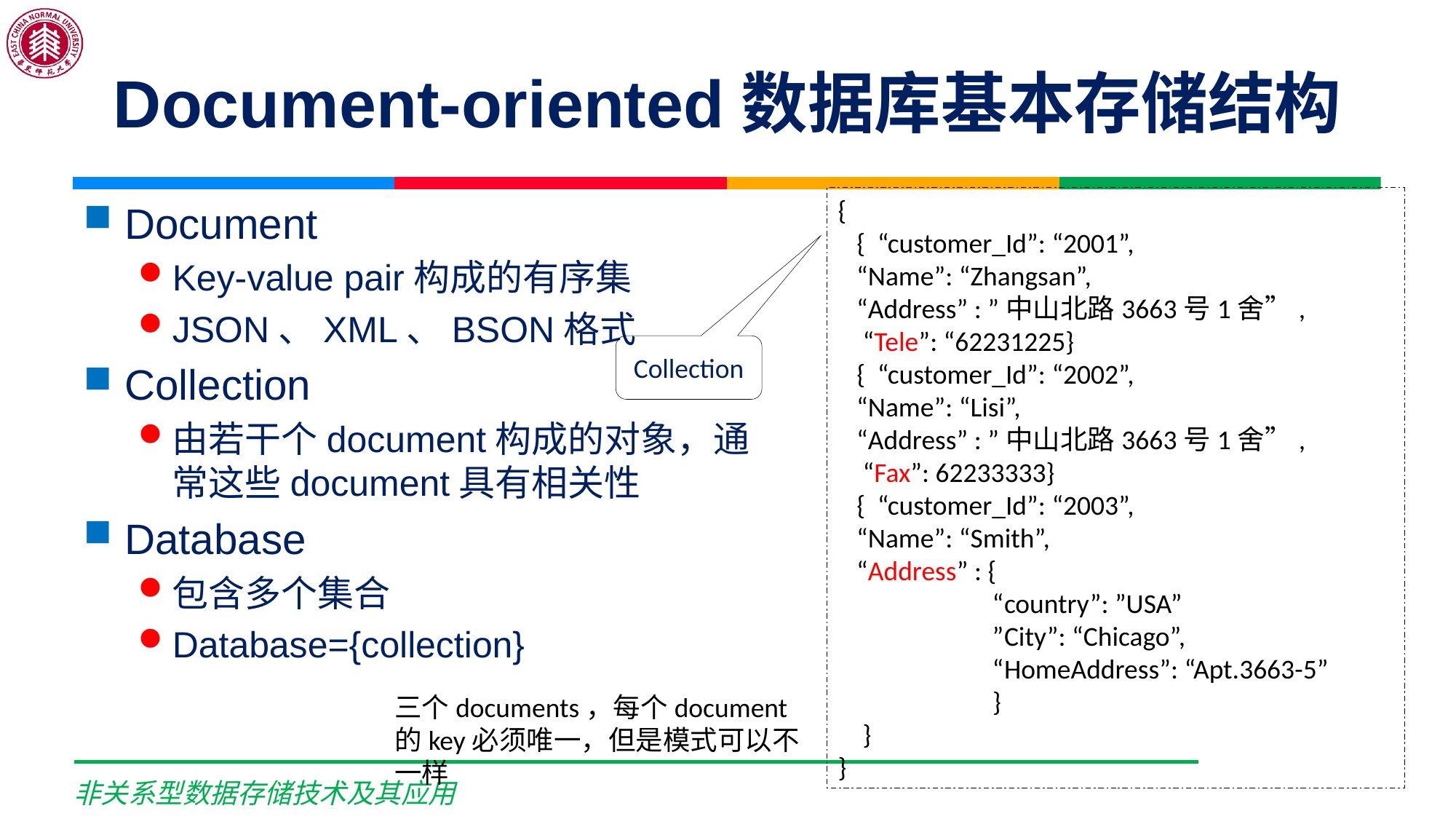

# Document-oriented数据库基本存储结构
{
   {  “customer_Id”: “2001”,
   “Name”: “Zhangsan”,
   “Address” : ”中山北路3663号1舍”,
    “Tele”: “62231225}
   {  “customer_Id”: “2002”,
   “Name”: “Lisi”,
   “Address” : ”中山北路3663号1舍”,
    “Fax”: 62233333}
   {  “customer_Id”: “2003”,
   “Name”: “Smith”,
   “Address” : {
                         “country”: ”USA”
                         ”City”: “Chicago”,
                         “HomeAddress”: “Apt.3663-5”
                         }
    }
}
Document
Key-value pair构成的有序集
JSON、XML、BSON格式
Collection
由若干个document构成的对象，通常这些document具有相关性
Database
包含多个集合
Database={collection}
Collection
三个documents，每个document的key必须唯一，但是模式可以不一样